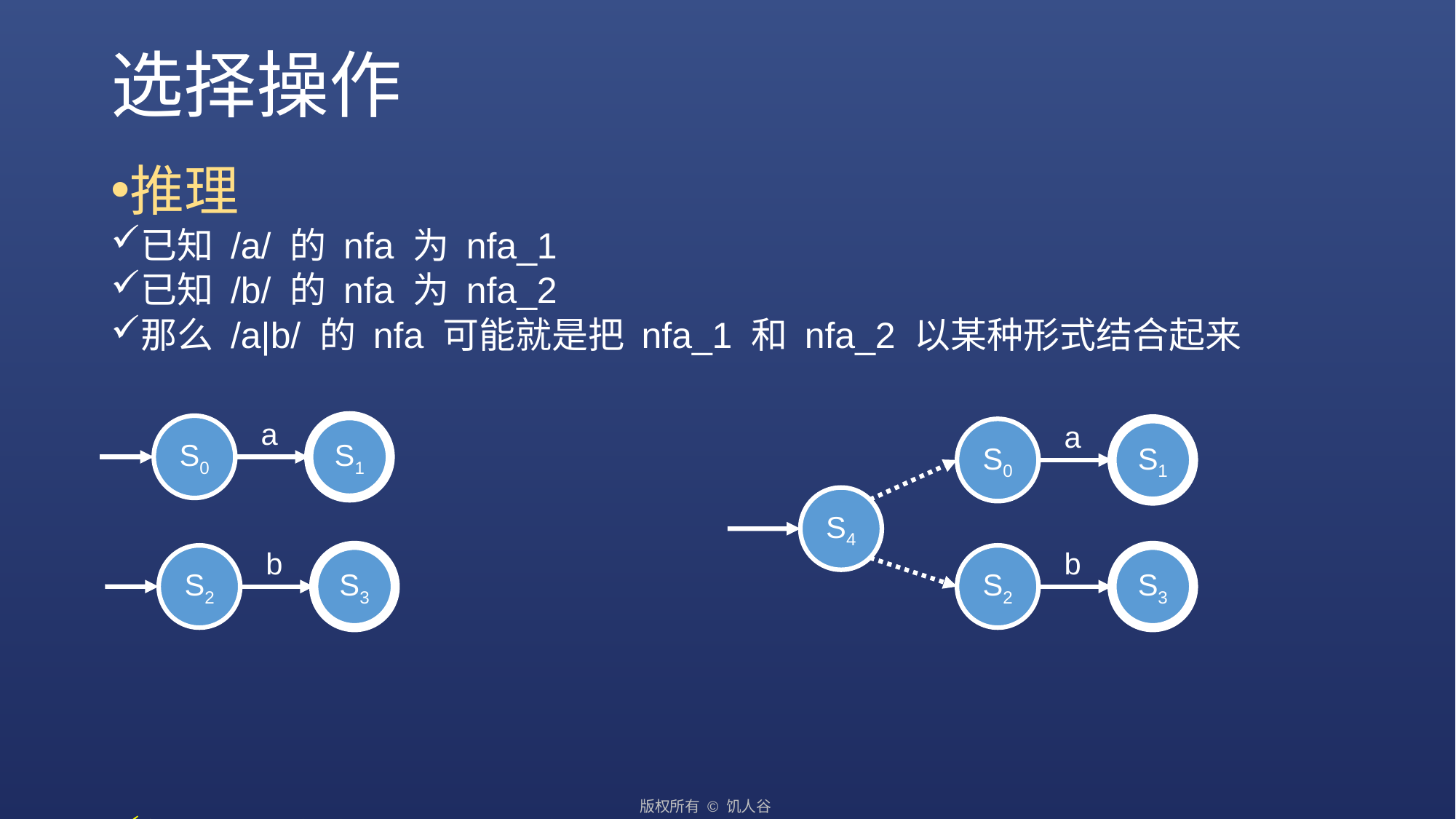

# 选择操作
推理
已知 /a/ 的 nfa 为 nfa_1
已知 /b/ 的 nfa 为 nfa_2
那么 /a|b/ 的 nfa 可能就是把 nfa_1 和 nfa_2 以某种形式结合起来

新增两个自由移动是不是就行了？

a
S0
S1
a
S0
S1
S4
b
S2
S3
b
S2
S3